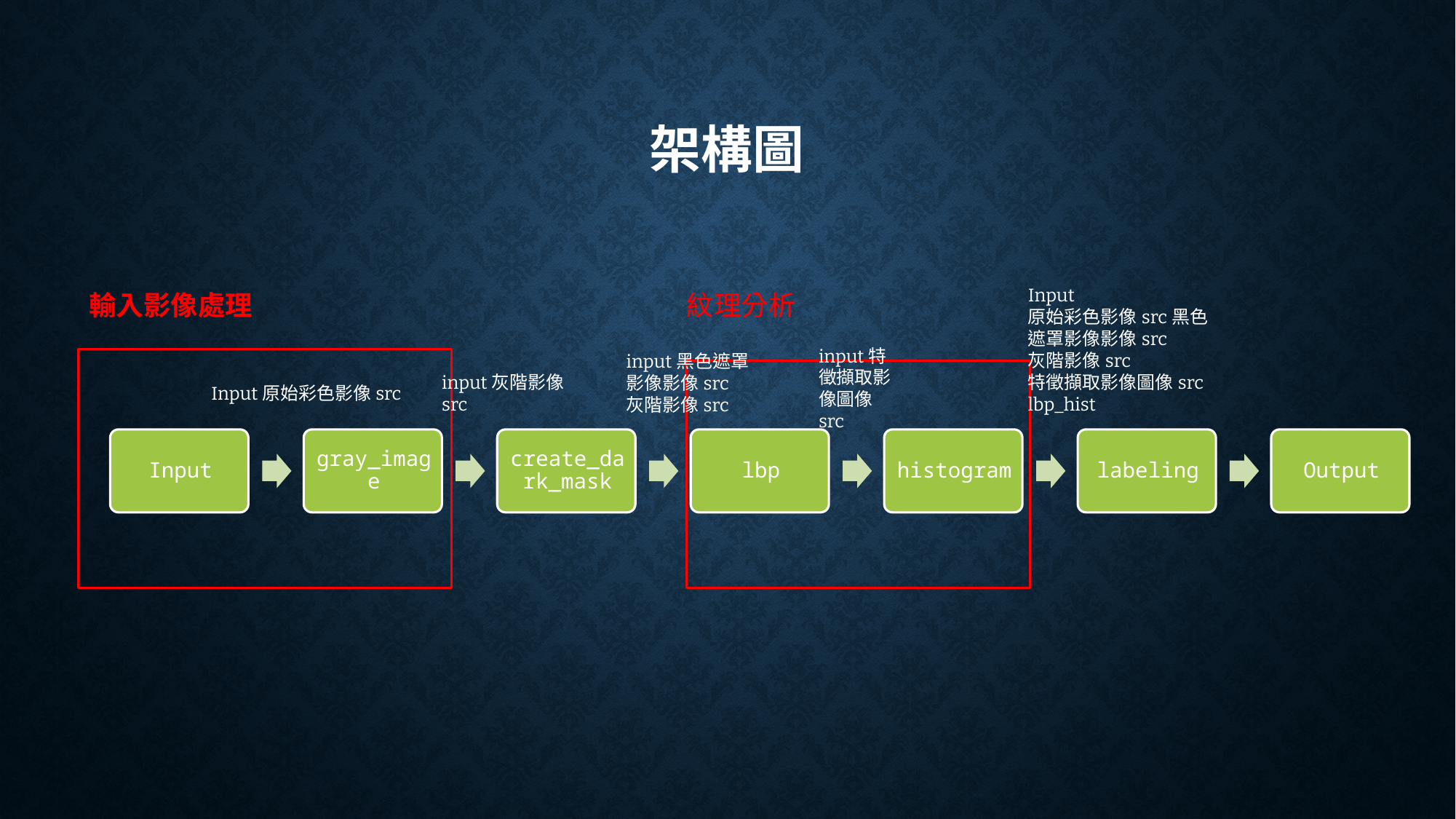

# 架構圖
Input

gray_image

create_dark_mask

lbp

histogram

labeling

Output
Input
原始彩色影像src黑色遮罩影像影像src
灰階影像src
特徵擷取影像圖像src
lbp_hist
輸入影像處理
紋理分析
input特徵擷取影像圖像src
input黑色遮罩影像影像src
灰階影像src

input灰階影像src
Input原始彩色影像src